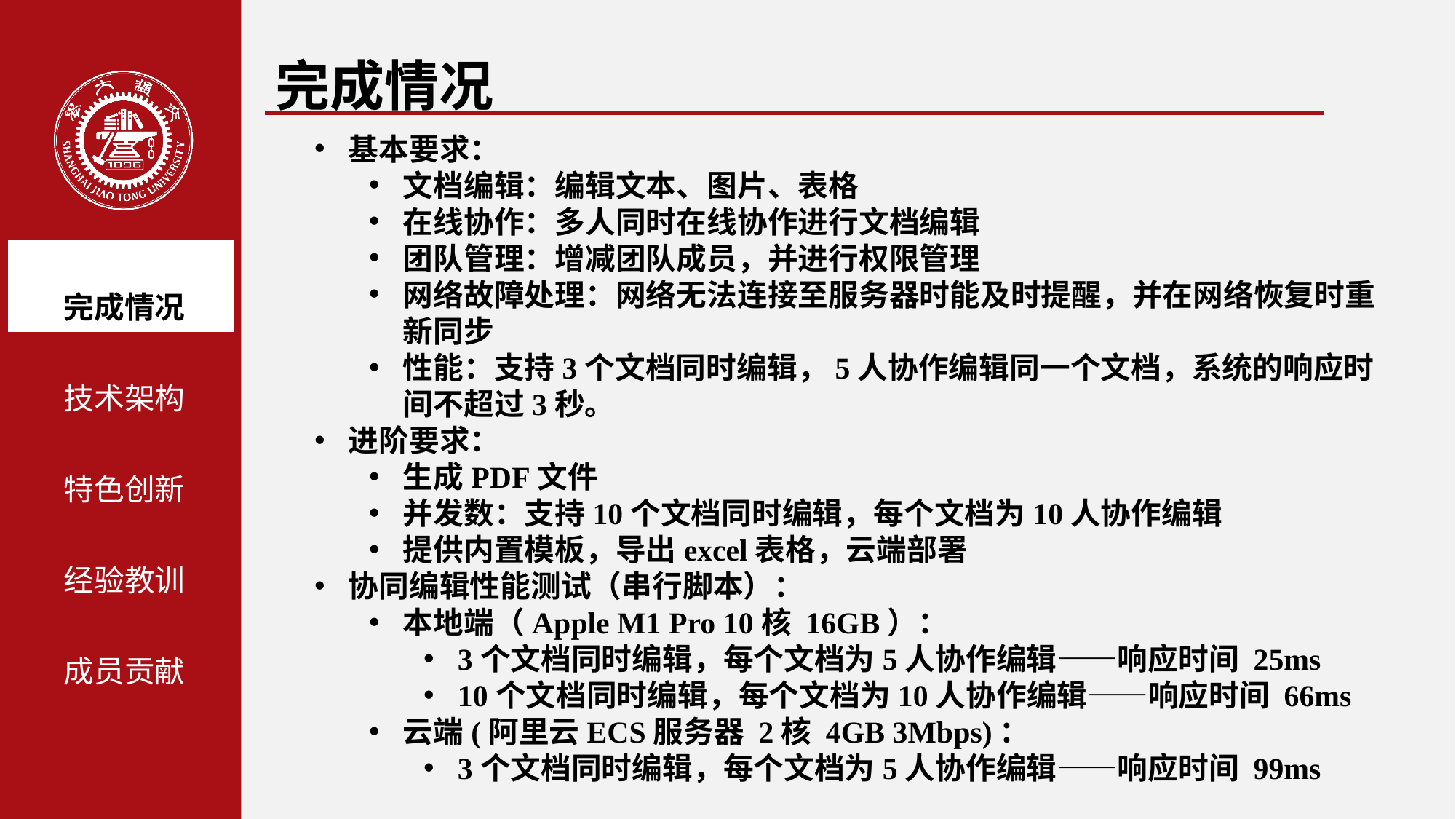

完成情况
基本要求：
文档编辑：编辑文本、图片、表格
在线协作：多人同时在线协作进行文档编辑
团队管理：增减团队成员，并进行权限管理
网络故障处理：网络无法连接至服务器时能及时提醒，并在网络恢复时重新同步
性能：支持3个文档同时编辑，5人协作编辑同一个文档，系统的响应时间不超过3秒。
进阶要求：
生成PDF文件
并发数：支持10个文档同时编辑，每个文档为10人协作编辑
提供内置模板，导出excel表格，云端部署
协同编辑性能测试（串行脚本）：
本地端（Apple M1 Pro 10核 16GB）：
3个文档同时编辑，每个文档为5人协作编辑——响应时间 25ms
10个文档同时编辑，每个文档为10人协作编辑——响应时间 66ms
云端(阿里云ECS服务器 2核 4GB 3Mbps)：
3个文档同时编辑，每个文档为5人协作编辑——响应时间 99ms

完成情况技术架构特色创新经验教训成员贡献